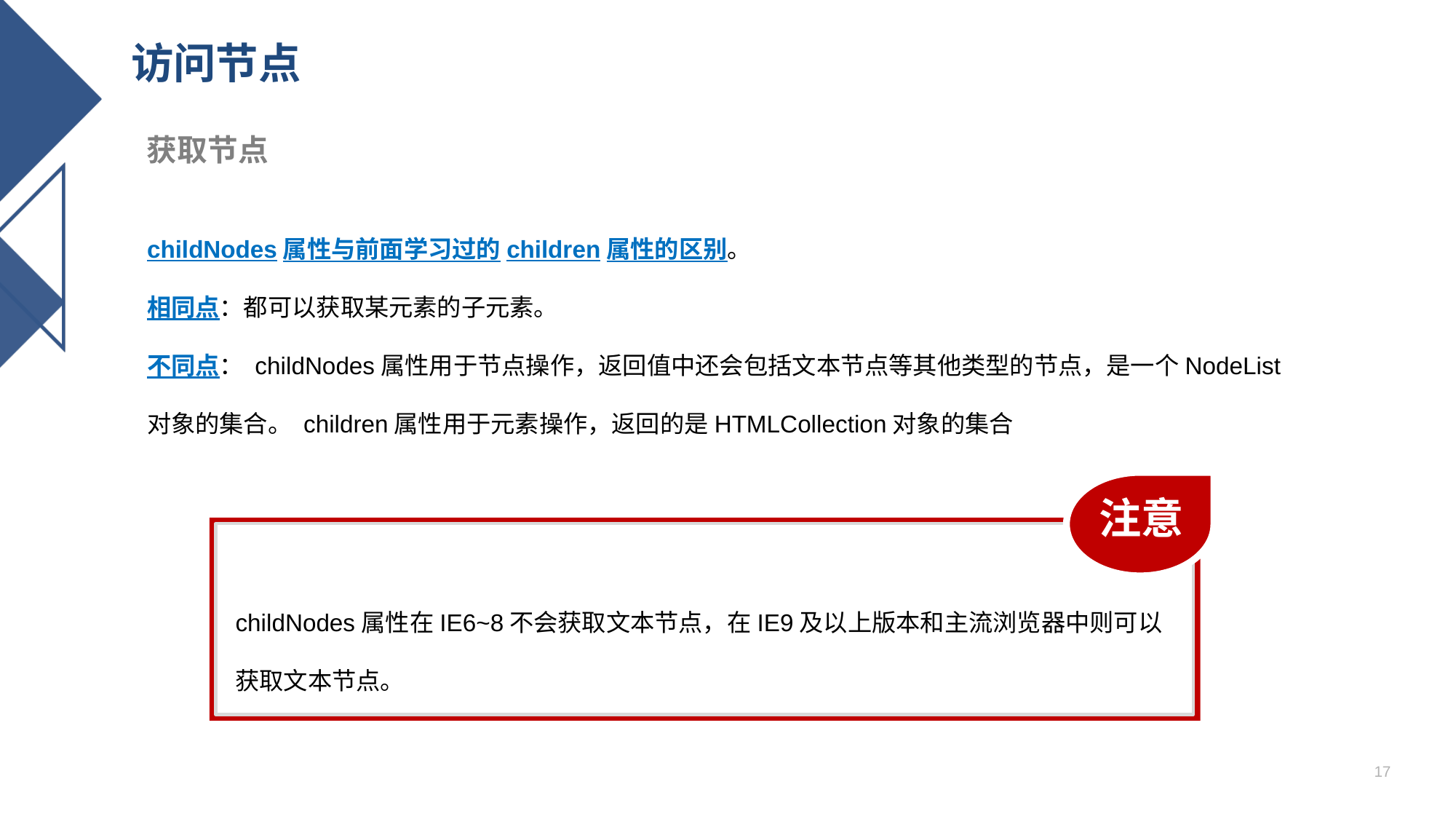

# 访问节点
获取节点
childNodes属性与前面学习过的children属性的区别。
相同点：都可以获取某元素的子元素。
不同点： childNodes属性用于节点操作，返回值中还会包括文本节点等其他类型的节点，是一个NodeList对象的集合。 children属性用于元素操作，返回的是HTMLCollection对象的集合

注意

childNodes属性在IE6~8不会获取文本节点，在IE9及以上版本和主流浏览器中则可以获取文本节点。
17